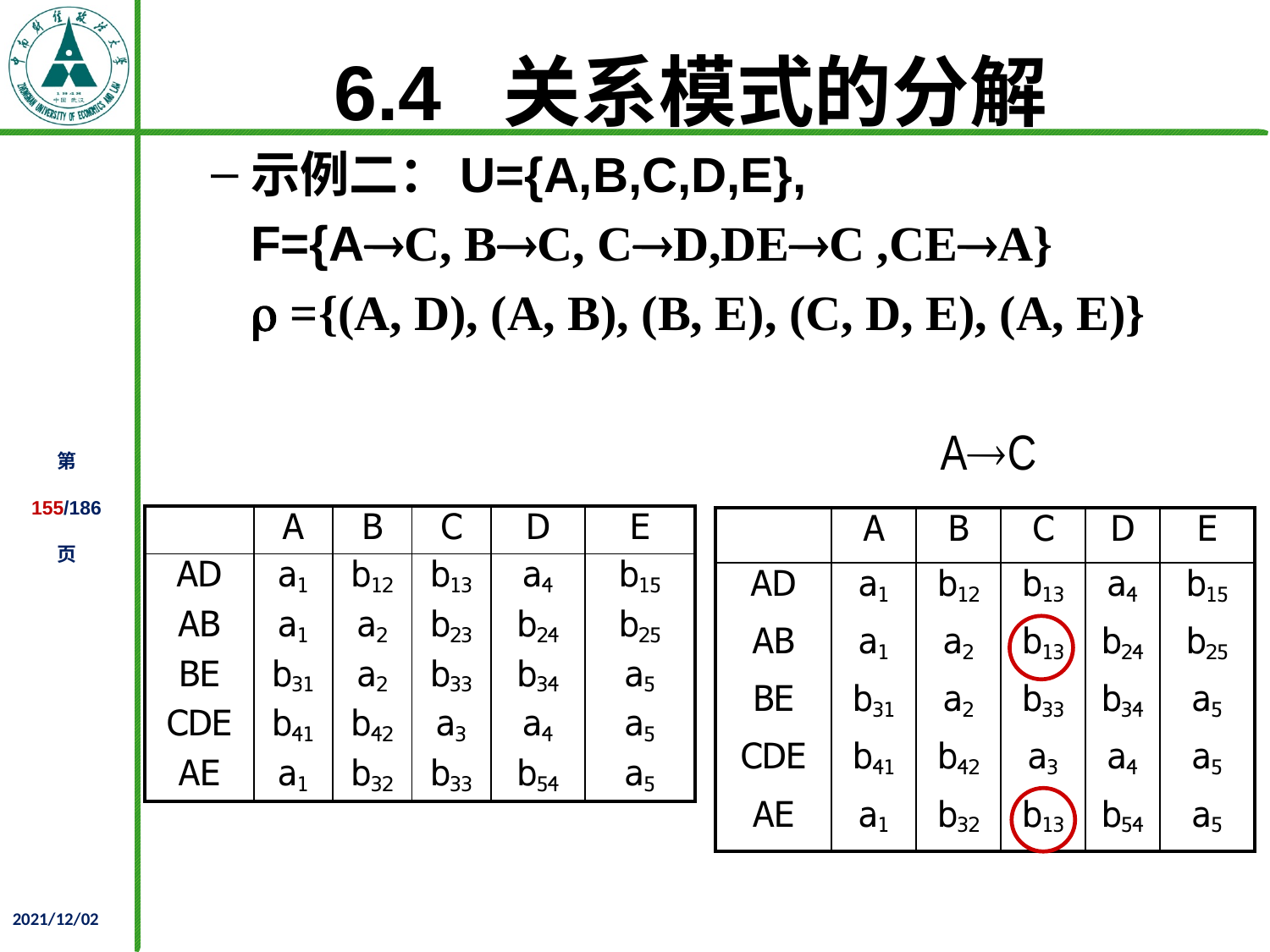

# 6.4  关系模式的分解
示例二：U={A,B,C,D,E},
	F={A→C, B→C, C→D,DE→C ,CE→A}
	ρ ={(A, D), (A, B), (B, E), (C, D, E), (A, E)}
A→C
|  | A | B | C | D | E |
| --- | --- | --- | --- | --- | --- |
| AD | a1 | b12 | b13 | a4 | b15 |
| AB | a1 | a2 | b23 | b24 | b25 |
| BE | b31 | a2 | b33 | b34 | a5 |
| CDE | b41 | b42 | a3 | a4 | a5 |
| AE | a1 | b32 | b33 | b54 | a5 |
|  | A | B | C | D | E |
| --- | --- | --- | --- | --- | --- |
| AD | a1 | b12 | b13 | a4 | b15 |
| AB | a1 | a2 | b13 | b24 | b25 |
| BE | b31 | a2 | b33 | b34 | a5 |
| CDE | b41 | b42 | a3 | a4 | a5 |
| AE | a1 | b32 | b13 | b54 | a5 |

2021/12/02